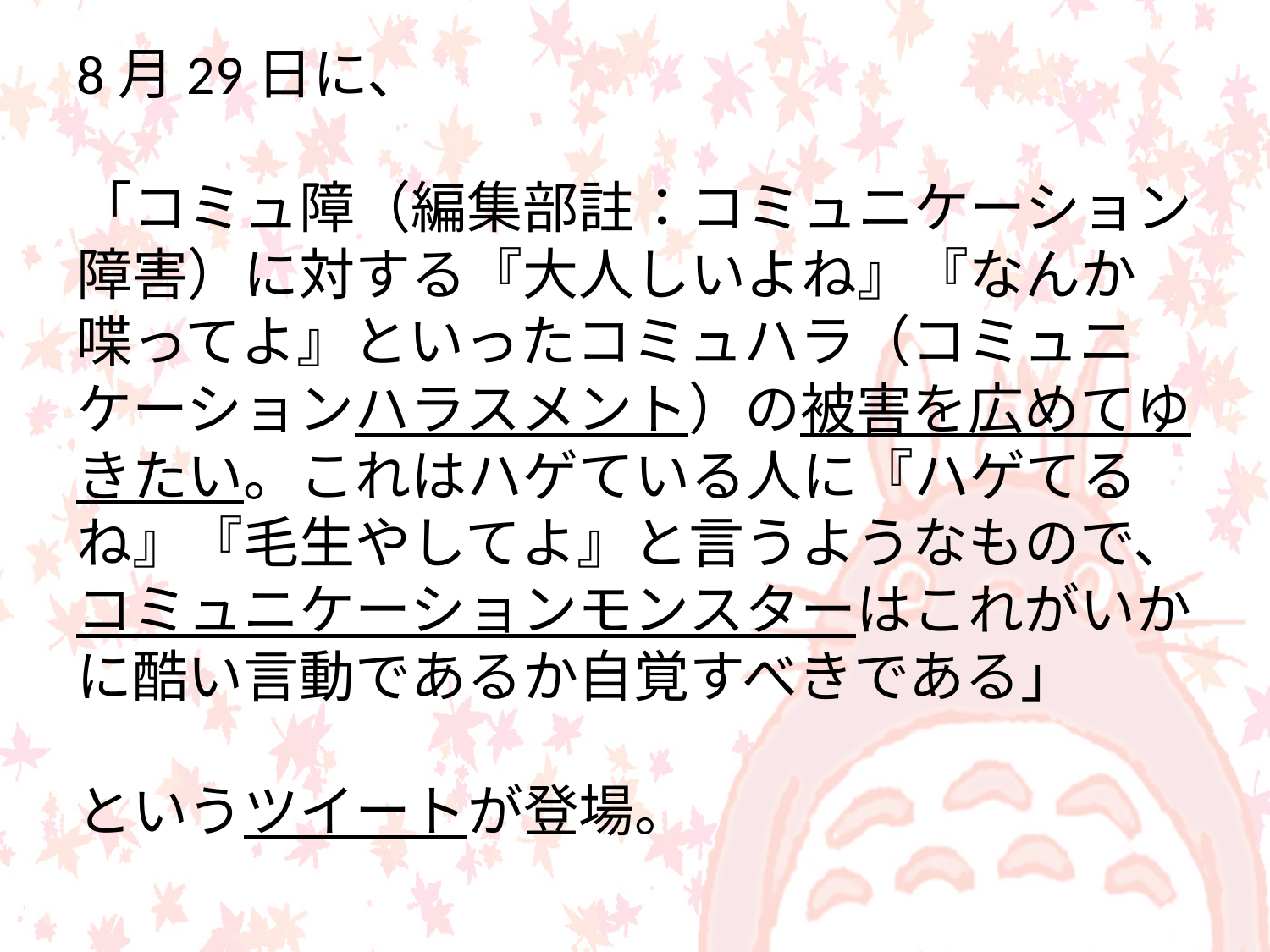

8月29日に、
「コミュ障（編集部註：コミュニケーション障害）に対する『大人しいよね』『なんか喋ってよ』といったコミュハラ（コミュニケーションハラスメント）の被害を広めてゆきたい。これはハゲている人に『ハゲてるね』『毛生やしてよ』と言うようなもので、コミュニケーションモンスターはこれがいかに酷い言動であるか自覚すべきである」
というツイートが登場。